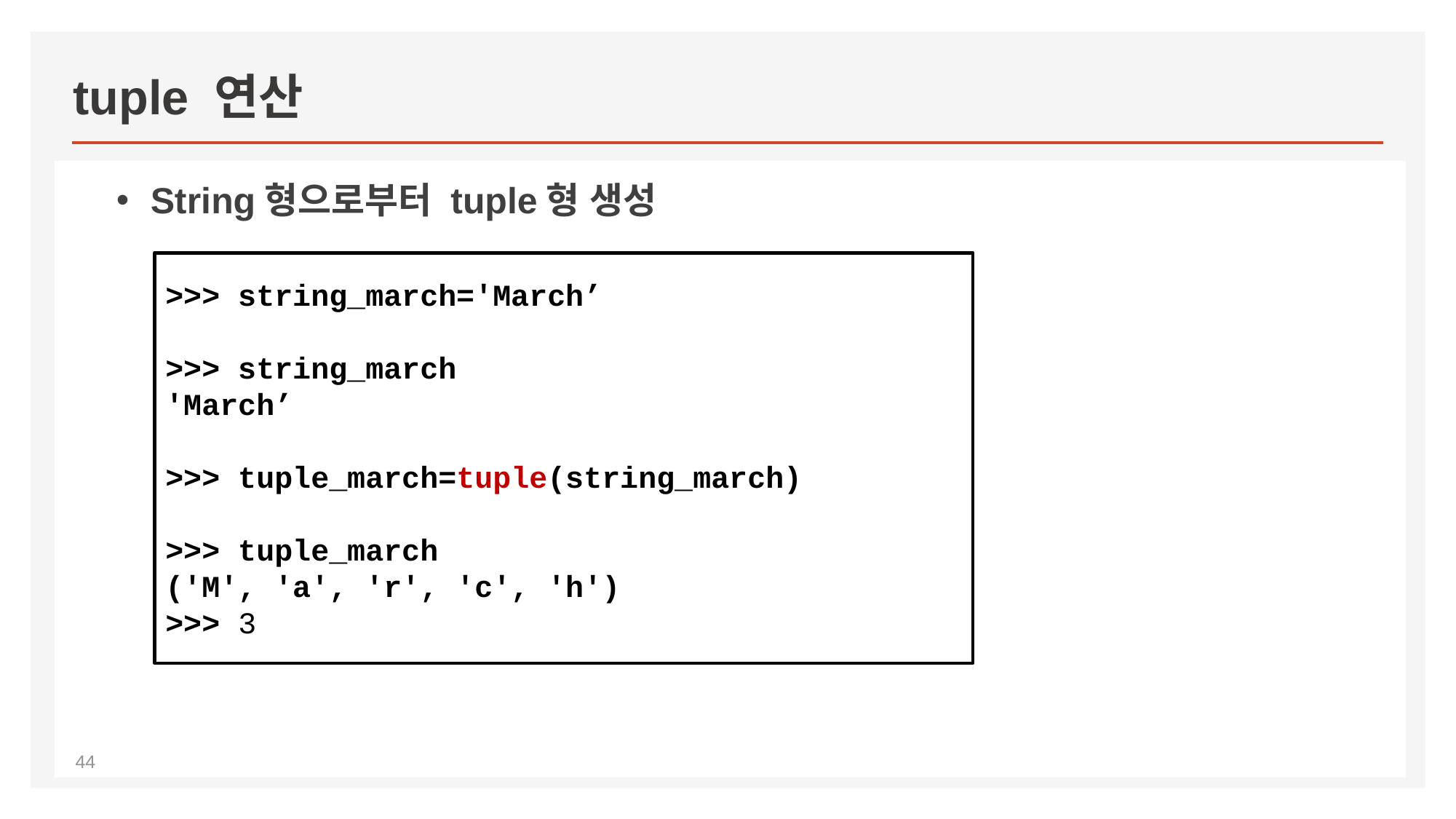

# tuple 연산
String형으로부터 tuple형 생성

>>> string_march='March’

>>> string_march
'March’

>>> tuple_march=tuple(string_march)

>>> tuple_march
('M', 'a', 'r', 'c', 'h')
>>> 3

44